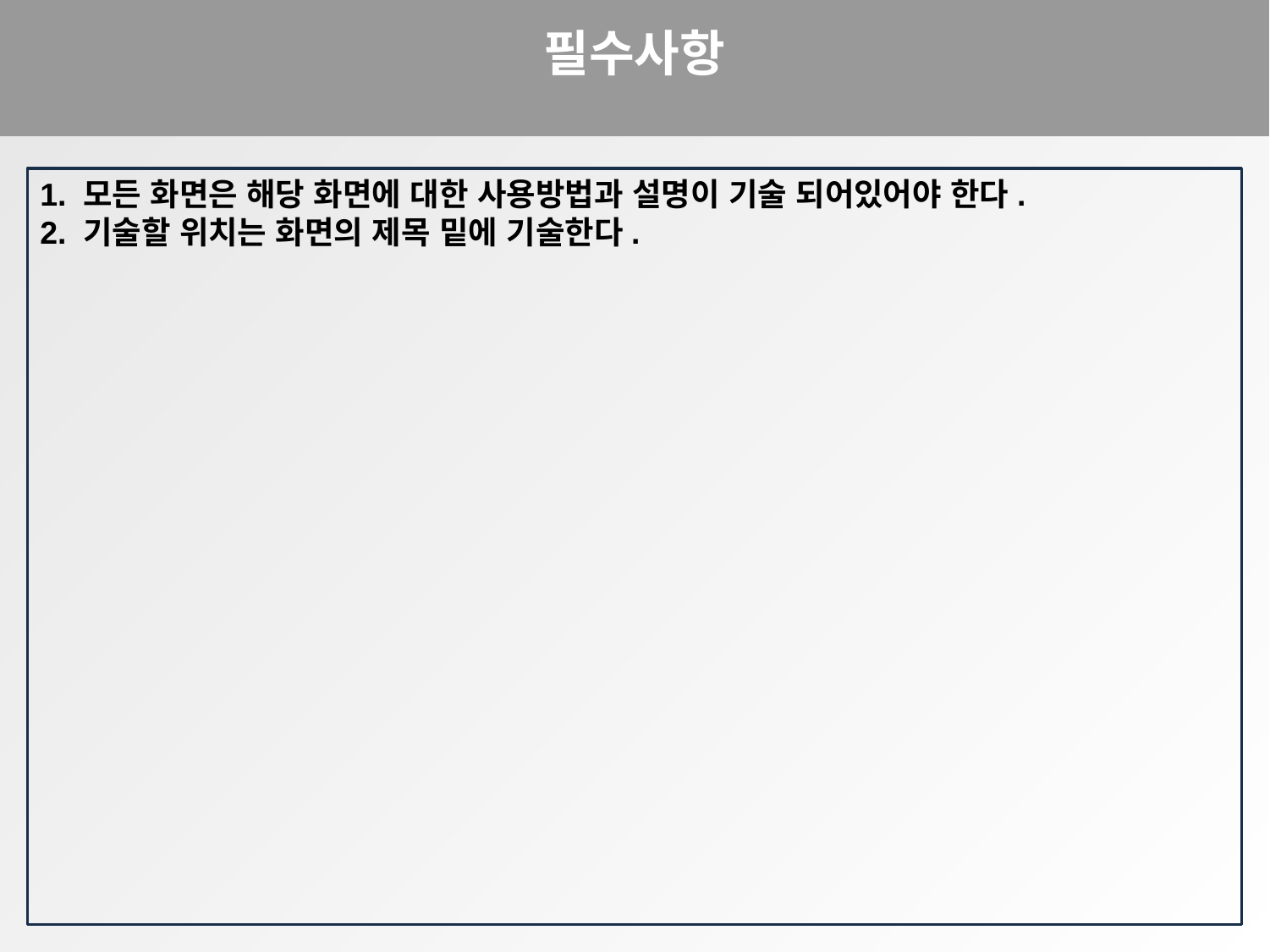

필수사항
1. 모든 화면은 해당 화면에 대한 사용방법과 설명이 기술 되어있어야 한다.
2. 기술할 위치는 화면의 제목 밑에 기술한다.